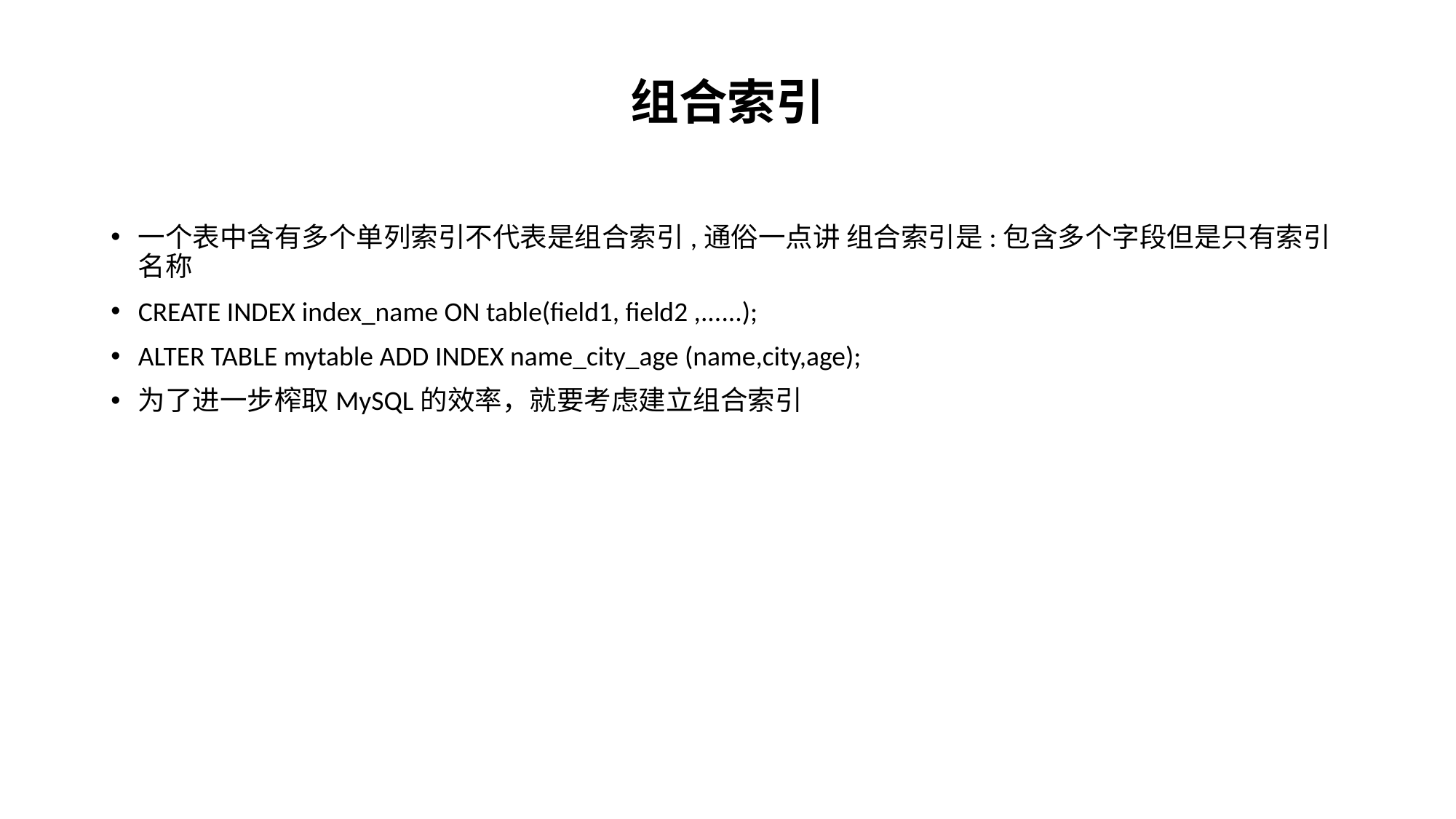

# 组合索引
一个表中含有多个单列索引不代表是组合索引,通俗一点讲 组合索引是:包含多个字段但是只有索引名称
CREATE INDEX index_name ON table(field1, field2 ,......);
ALTER TABLE mytable ADD INDEX name_city_age (name,city,age);
为了进一步榨取MySQL的效率，就要考虑建立组合索引